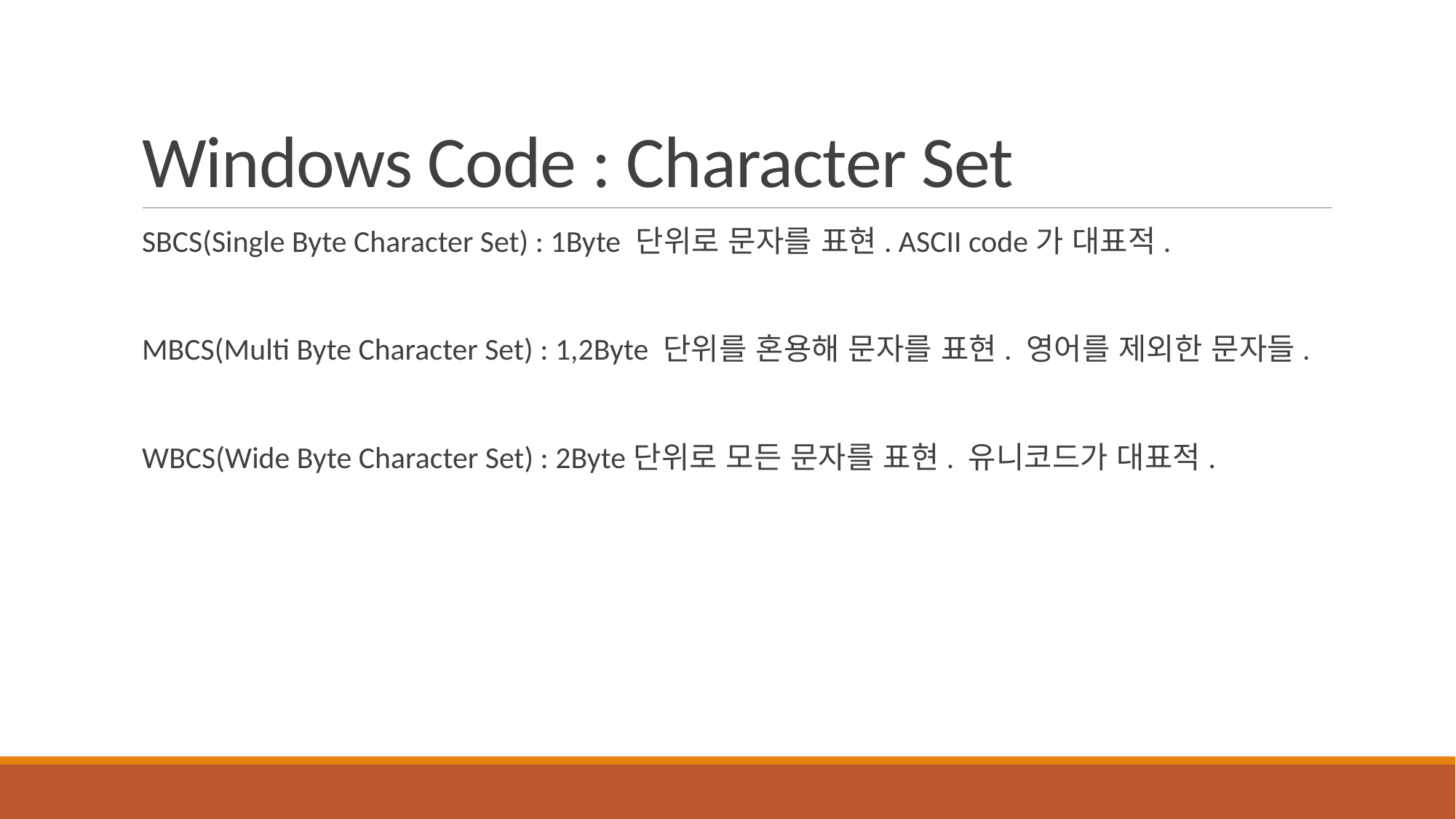

# Windows Code : Character Set
SBCS(Single Byte Character Set) : 1Byte 단위로 문자를 표현. ASCII code가 대표적.

MBCS(Multi Byte Character Set) : 1,2Byte 단위를 혼용해 문자를 표현. 영어를 제외한 문자들.

WBCS(Wide Byte Character Set) : 2Byte단위로 모든 문자를 표현. 유니코드가 대표적.